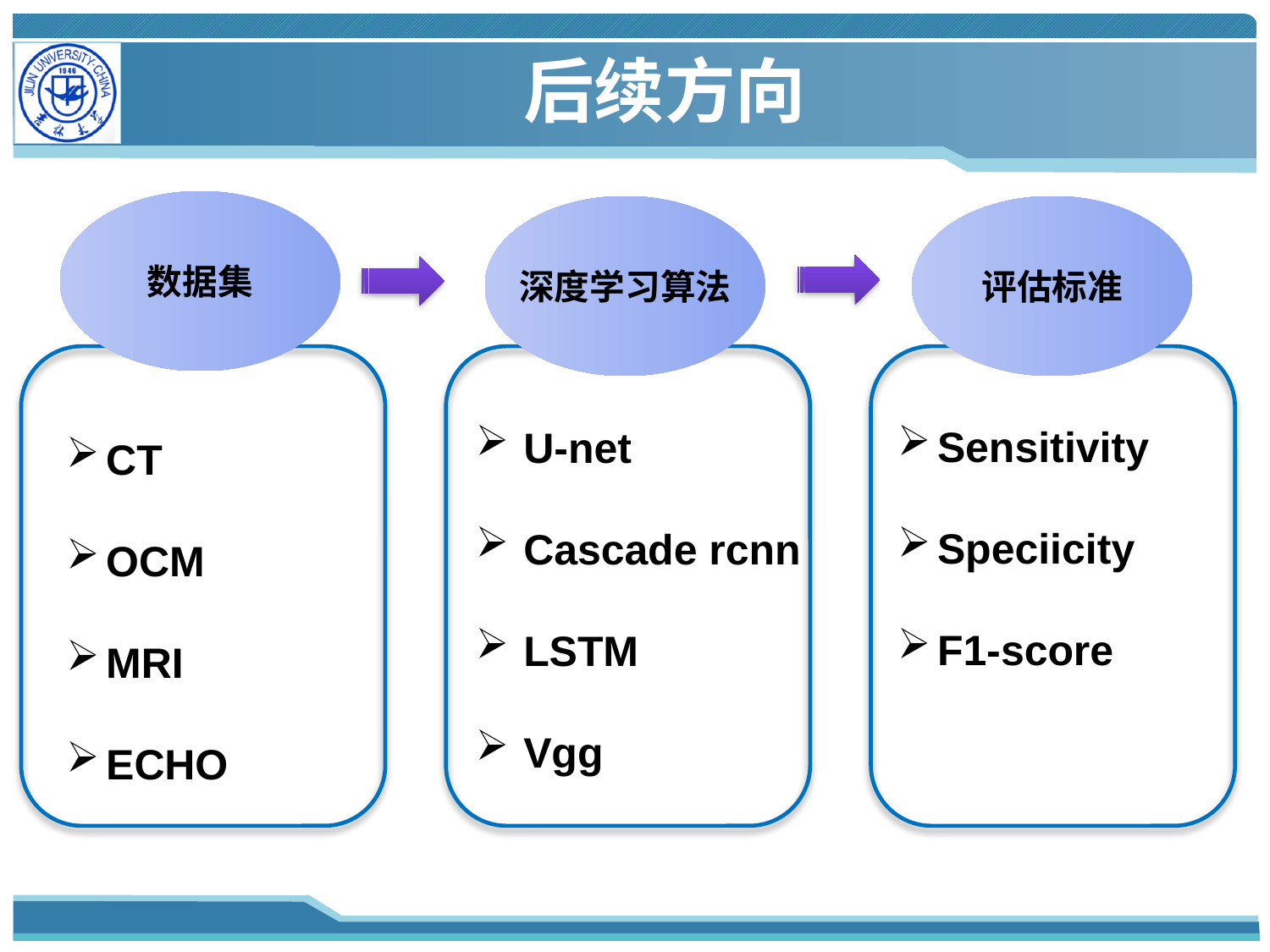

后续方向
数据集
深度学习算法
评估标准

Sensitivity
Speciicity
F1-score
U-net
Cascade rcnn
LSTM
Vgg

CT
OCM
MRI
ECHO